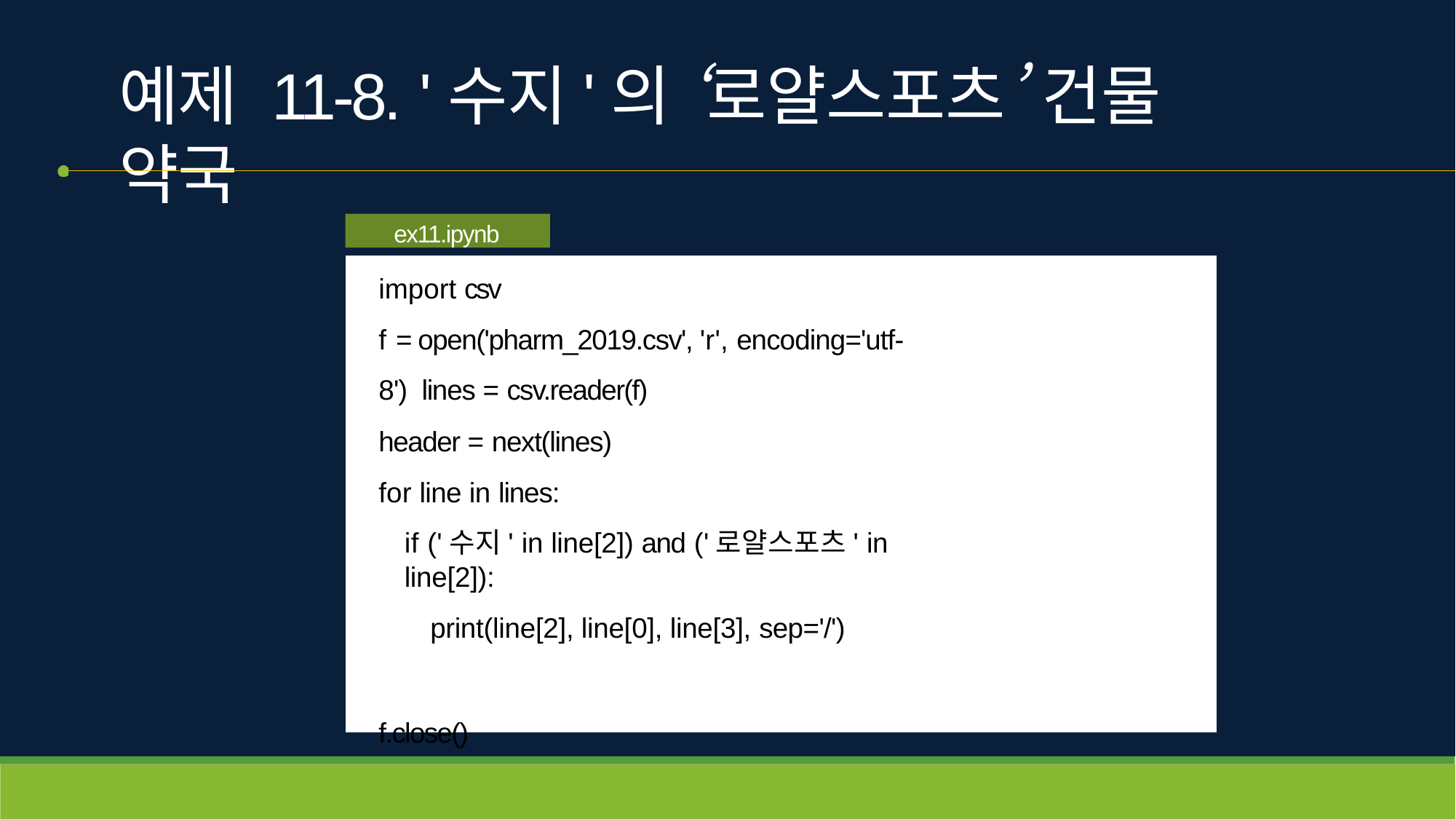

# 예제 11-8. '수지'의 ‘로얄스포츠’ 건물 약국

ex11.ipynb
import csv
f = open('pharm_2019.csv', 'r', encoding='utf-8')  lines = csv.reader(f)
header = next(lines)
for line in lines:
if ('수지' in line[2]) and ('로얄스포츠' in line[2]):
print(line[2], line[0], line[3], sep='/')

f.close()